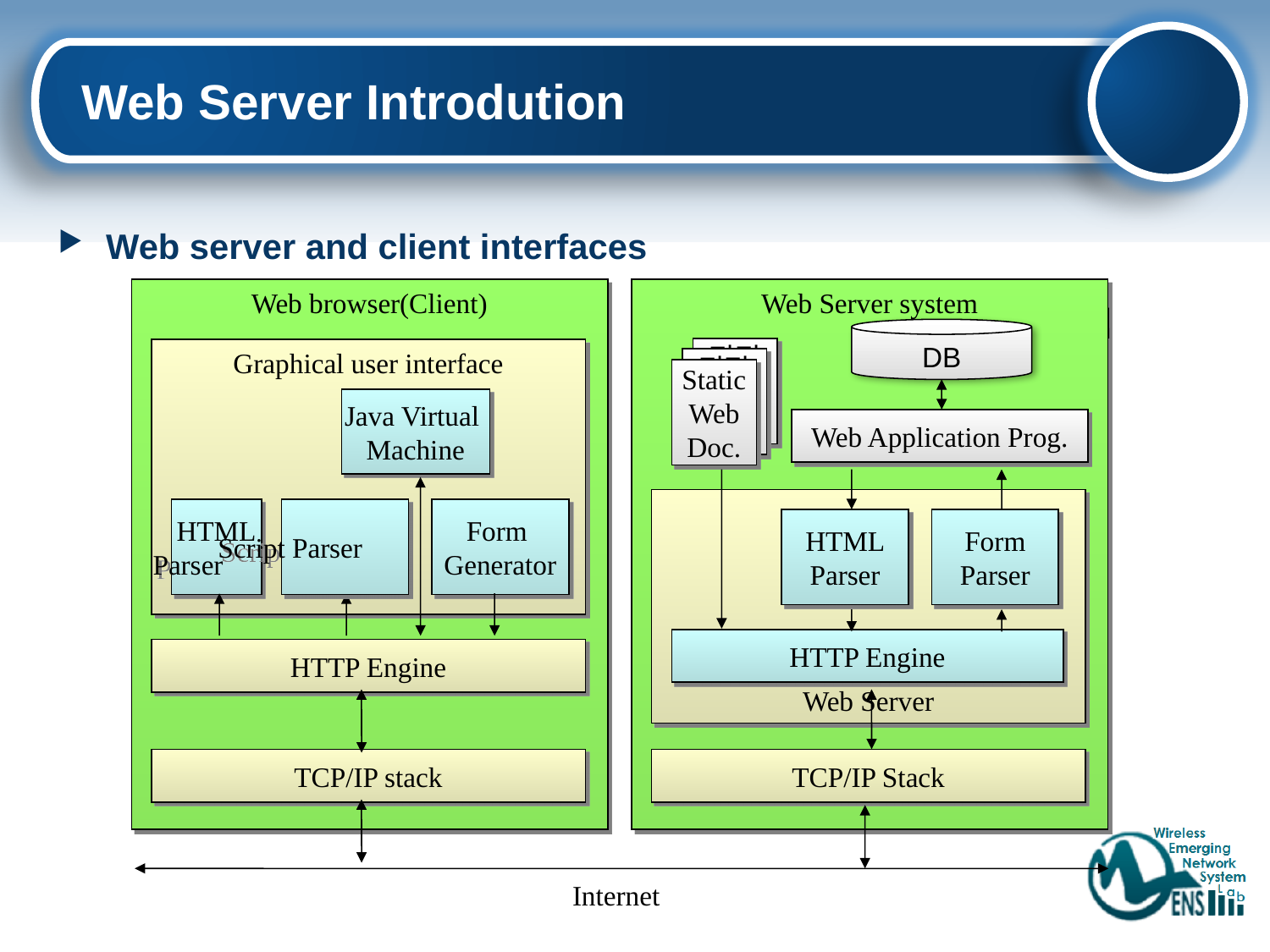

# Web Server Introdution
Web server and client interfaces
Web browser(Client)
Web Server system

DB
정적
웹
문서
Graphical user interface
정적
웹
문서
Static
Web
Doc.

Java Virtual
Machine
Web Application Prog.

Web Server
HTML
Parser
Script Parser
Form
Generator
HTML
Parser
Form
Parser

HTTP Engine
HTTP Engine

TCP/IP stack
TCP/IP Stack

Internet